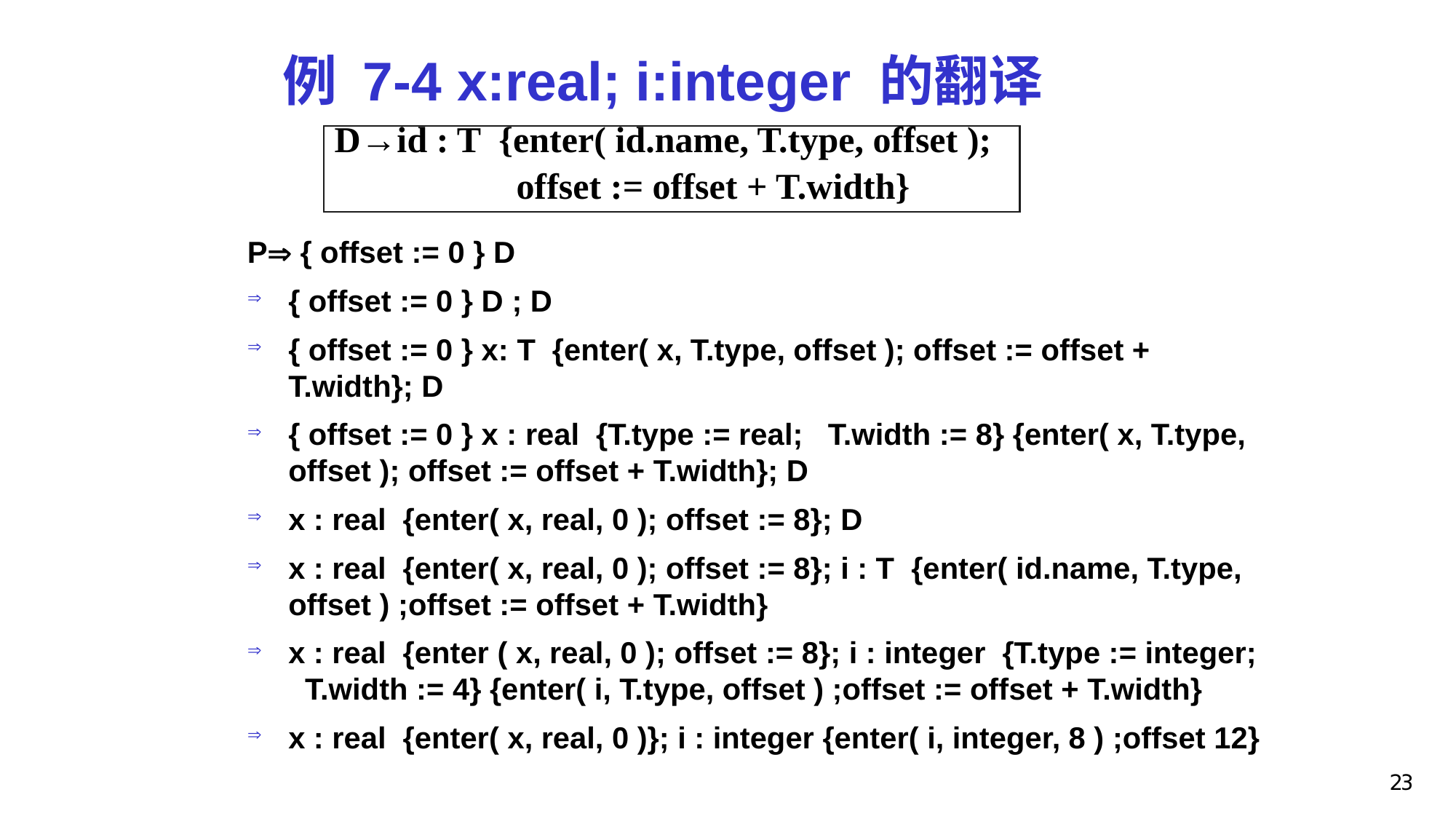

# 例 7-4 x:real; i:integer 的翻译
D→id : T  {enter( id.name, T.type, offset );
                    offset := offset + T.width}
P⇒ { offset := 0 } D
{ offset := 0 } D ; D
{ offset := 0 } x: T  {enter( x, T.type, offset ); offset := offset + T.width}; D
{ offset := 0 } x : real  {T.type := real;   T.width := 8} {enter( x, T.type, offset ); offset := offset + T.width}; D
x : real  {enter( x, real, 0 ); offset := 8}; D
x : real  {enter( x, real, 0 ); offset := 8}; i : T  {enter( id.name, T.type, offset ) ;offset := offset + T.width}
x : real  {enter ( x, real, 0 ); offset := 8}; i : integer  {T.type := integer;   T.width := 4} {enter( i, T.type, offset ) ;offset := offset + T.width}
x : real  {enter( x, real, 0 )}; i : integer {enter( i, integer, 8 ) ;offset 12}
23